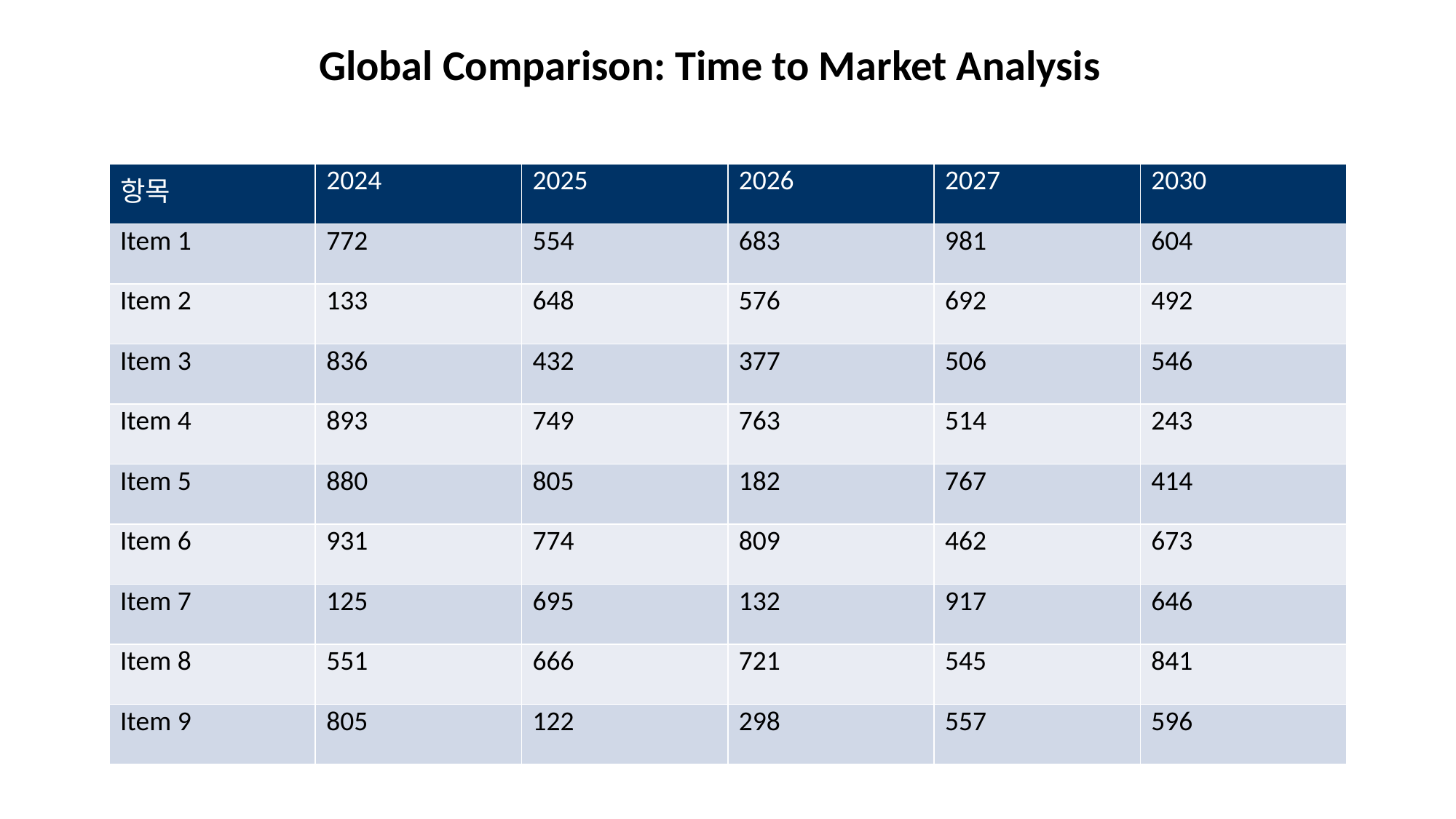

Global Comparison: Time to Market Analysis
#
| 항목 | 2024 | 2025 | 2026 | 2027 | 2030 |
| --- | --- | --- | --- | --- | --- |
| Item 1 | 772 | 554 | 683 | 981 | 604 |
| Item 2 | 133 | 648 | 576 | 692 | 492 |
| Item 3 | 836 | 432 | 377 | 506 | 546 |
| Item 4 | 893 | 749 | 763 | 514 | 243 |
| Item 5 | 880 | 805 | 182 | 767 | 414 |
| Item 6 | 931 | 774 | 809 | 462 | 673 |
| Item 7 | 125 | 695 | 132 | 917 | 646 |
| Item 8 | 551 | 666 | 721 | 545 | 841 |
| Item 9 | 805 | 122 | 298 | 557 | 596 |